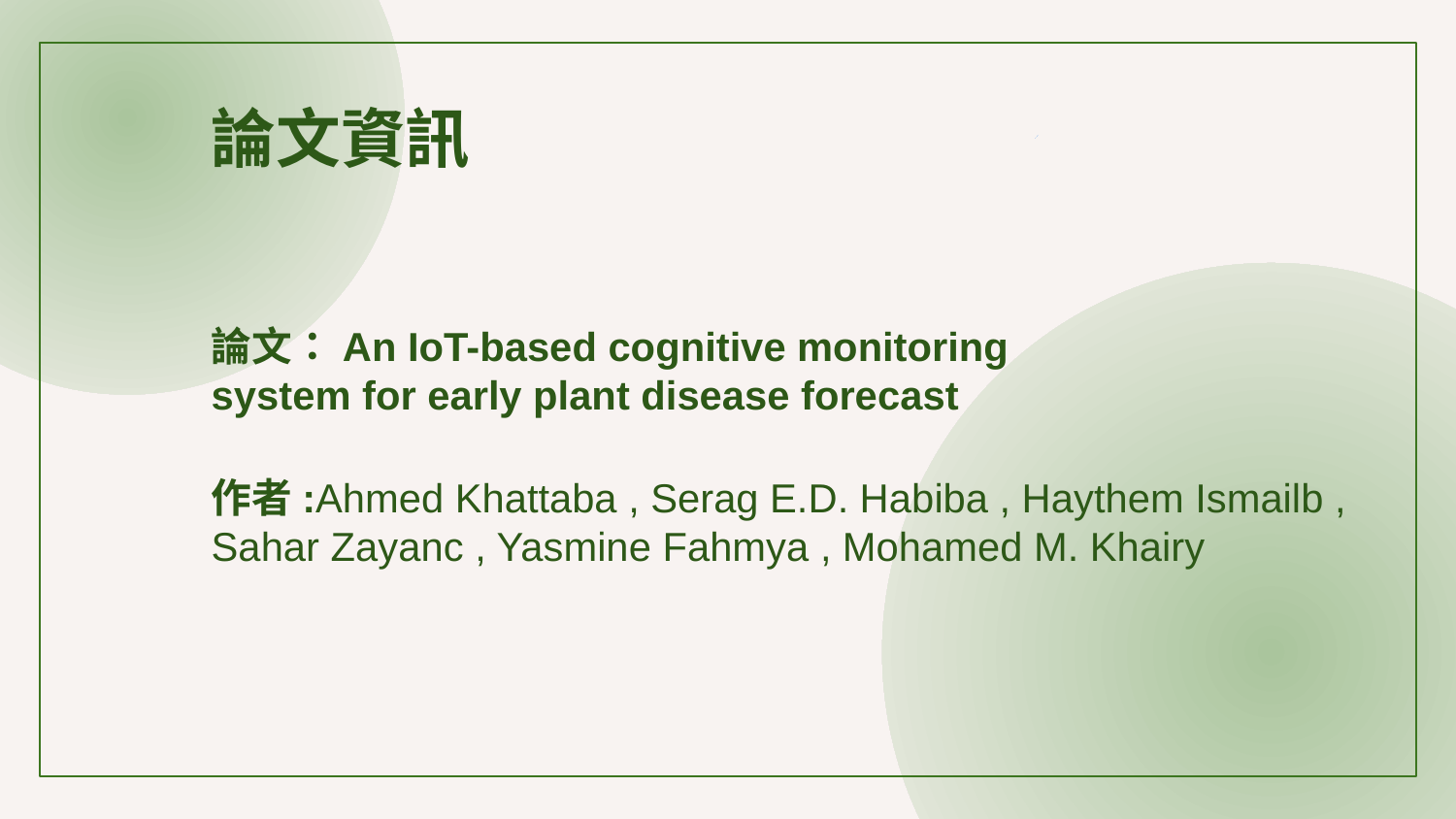

論文資訊

論文：An IoT-based cognitive monitoring system for early plant disease forecast
作者:Ahmed Khattaba , Serag E.D. Habiba , Haythem Ismailb , Sahar Zayanc , Yasmine Fahmya , Mohamed M. Khairy